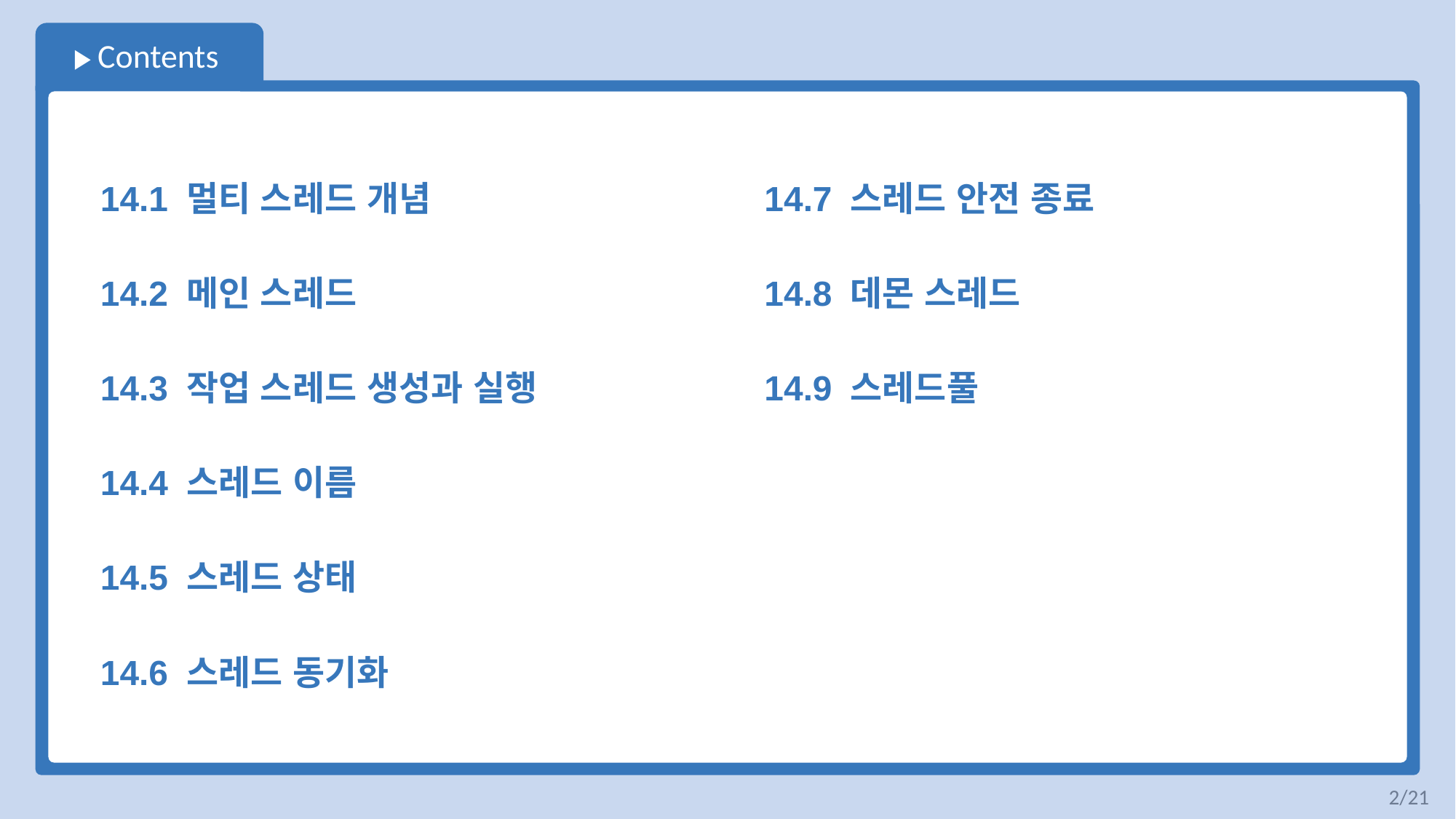

14.1 멀티 스레드 개념
14.2 메인 스레드
14.3 작업 스레드 생성과 실행
14.4 스레드 이름
14.5 스레드 상태
14.6 스레드 동기화

14.7 스레드 안전 종료
14.8 데몬 스레드
14.9 스레드풀